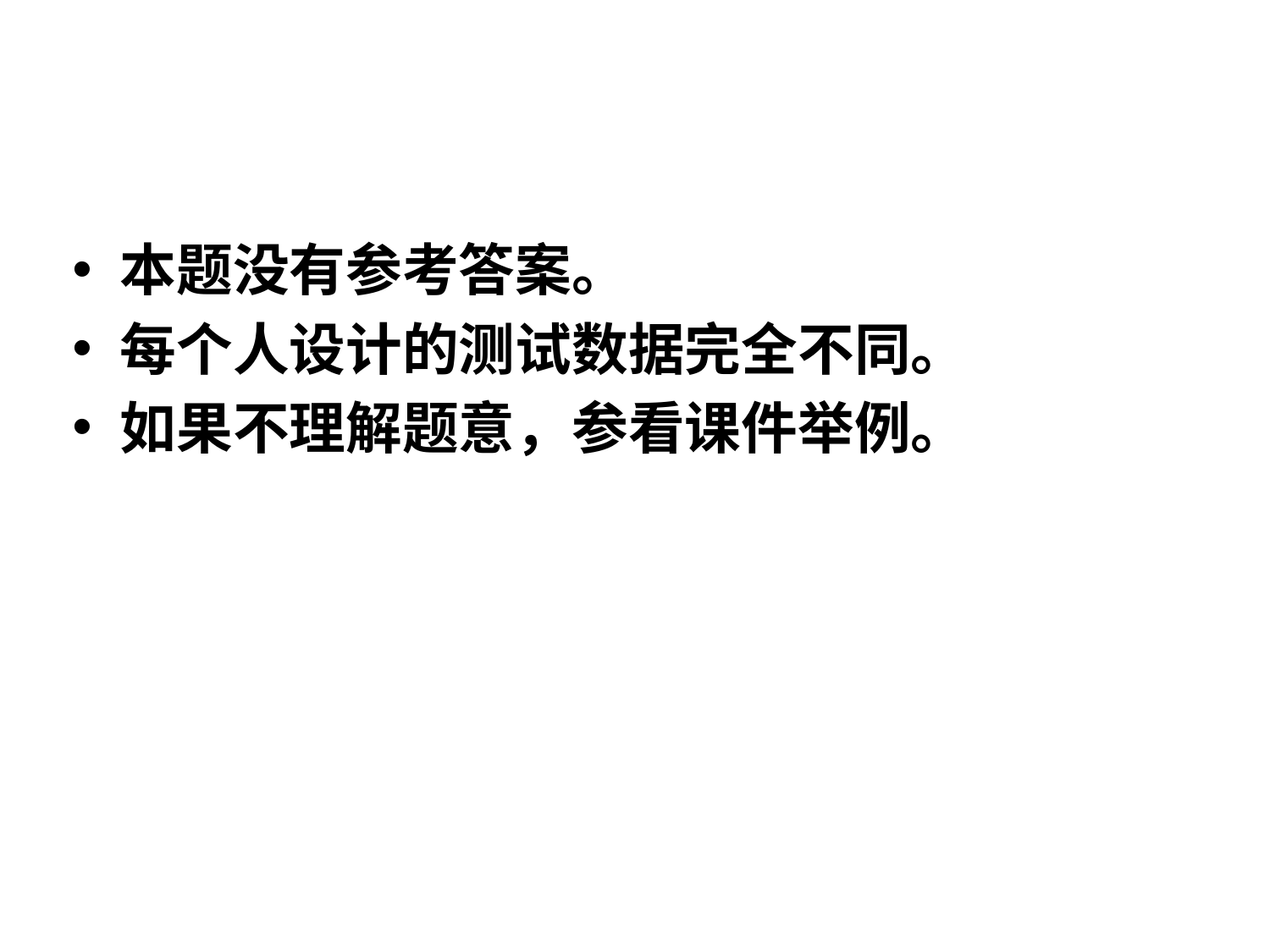

#
本题没有参考答案。
每个人设计的测试数据完全不同。
如果不理解题意，参看课件举例。